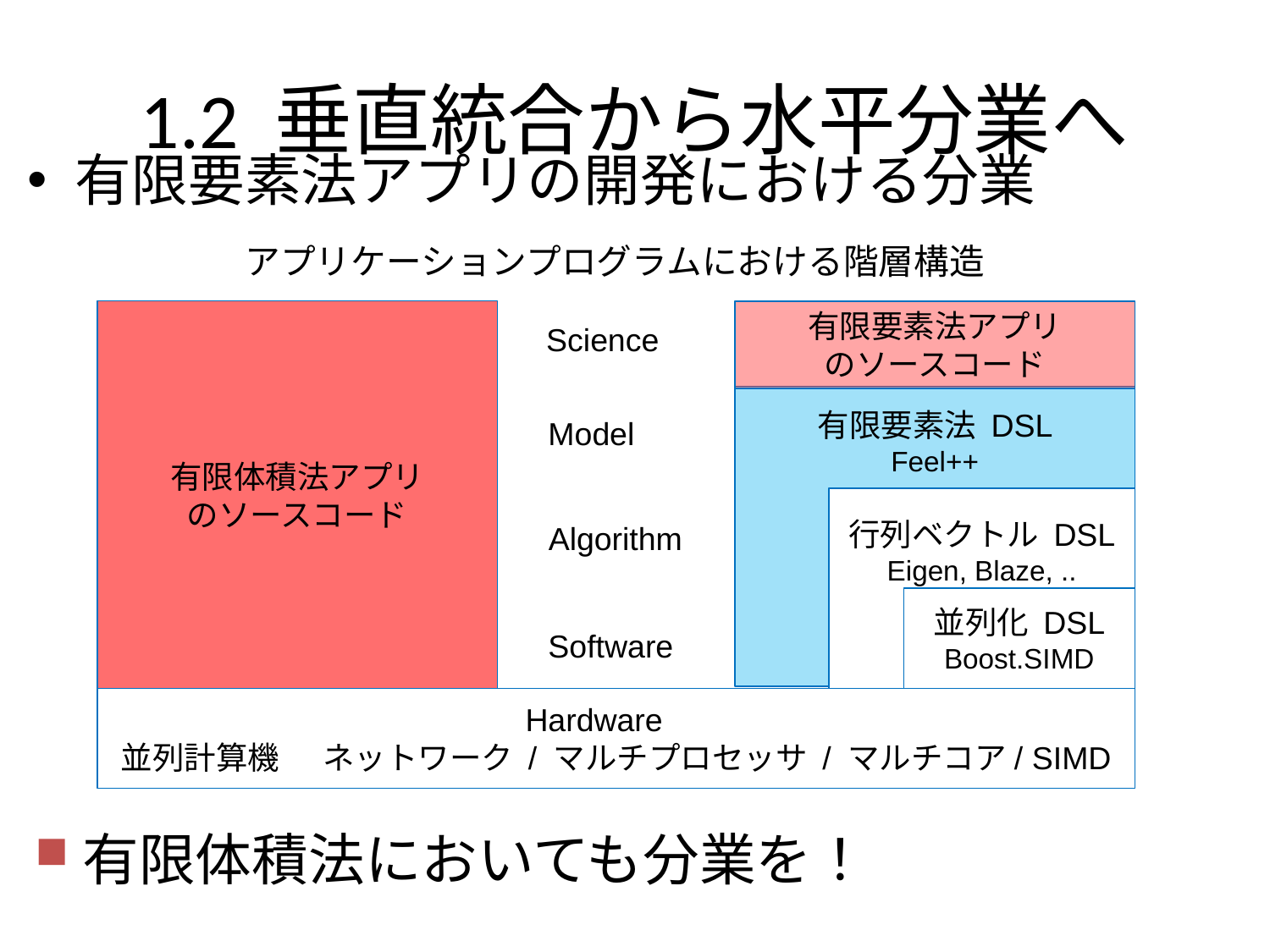

# 1.2 垂直統合から水平分業へ
有限要素法アプリの開発における分業
アプリケーションプログラムにおける階層構造
有限体積法アプリ
のソースコード
有限要素法アプリ
のソースコード
Science
有限要素法 DSL
Feel++

Model
行列ベクトル DSL
Eigen, Blaze, ..

Algorithm
並列化 DSL
Boost.SIMD
Software
Hardware
並列計算機      ネットワーク / マルチプロセッサ / マルチコア/ SIMD
有限体積法においても分業を！
2